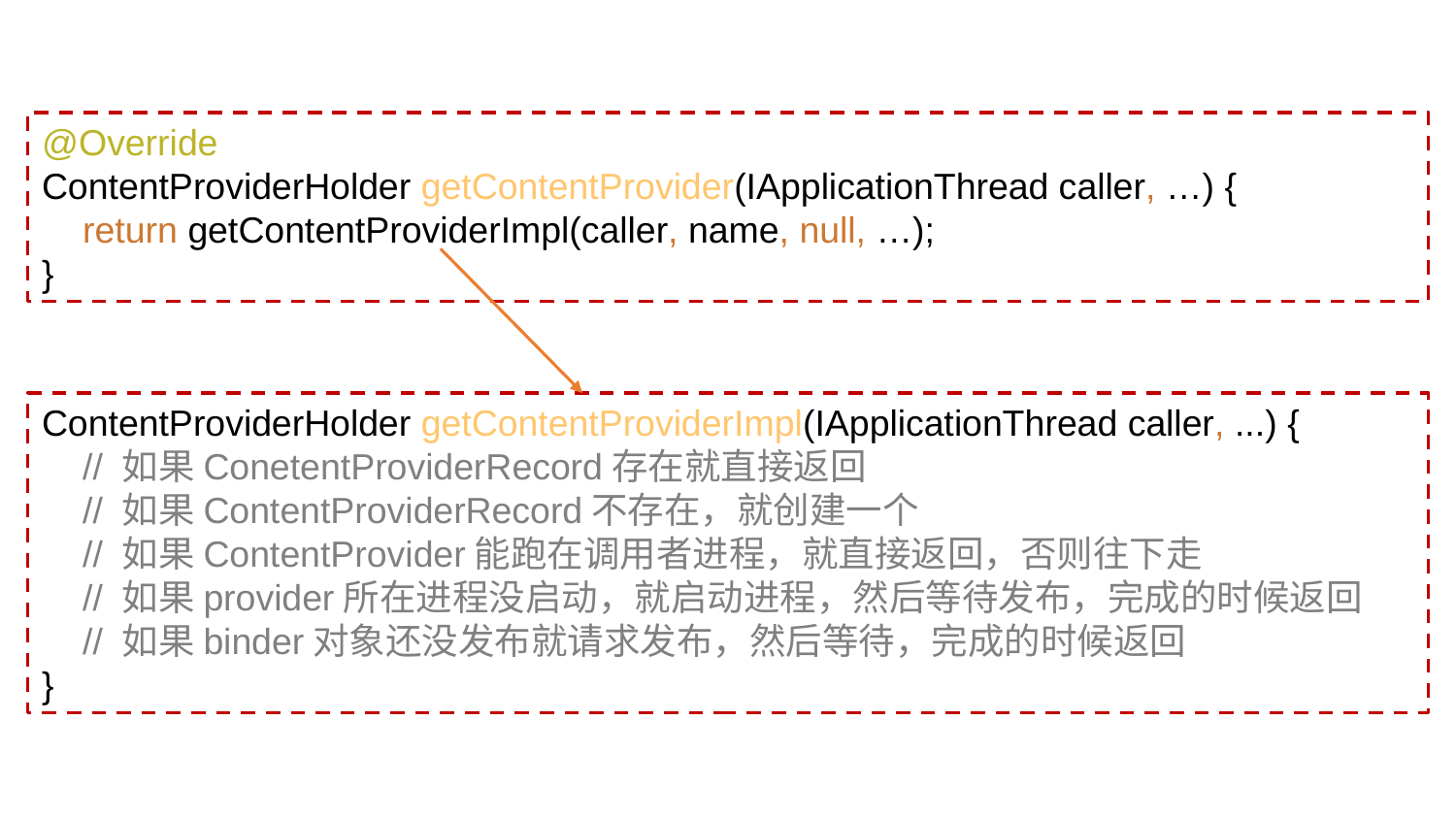

@Override
ContentProviderHolder getContentProvider(IApplicationThread caller, …) {
    return getContentProviderImpl(caller, name, null, …);
}
ContentProviderHolder getContentProviderImpl(IApplicationThread caller, ...) {
    // 如果ConetentProviderRecord存在就直接返回
    // 如果ContentProviderRecord不存在，就创建一个
    // 如果ContentProvider能跑在调用者进程，就直接返回，否则往下走
    // 如果provider所在进程没启动，就启动进程，然后等待发布，完成的时候返回
    // 如果binder对象还没发布就请求发布，然后等待，完成的时候返回
}